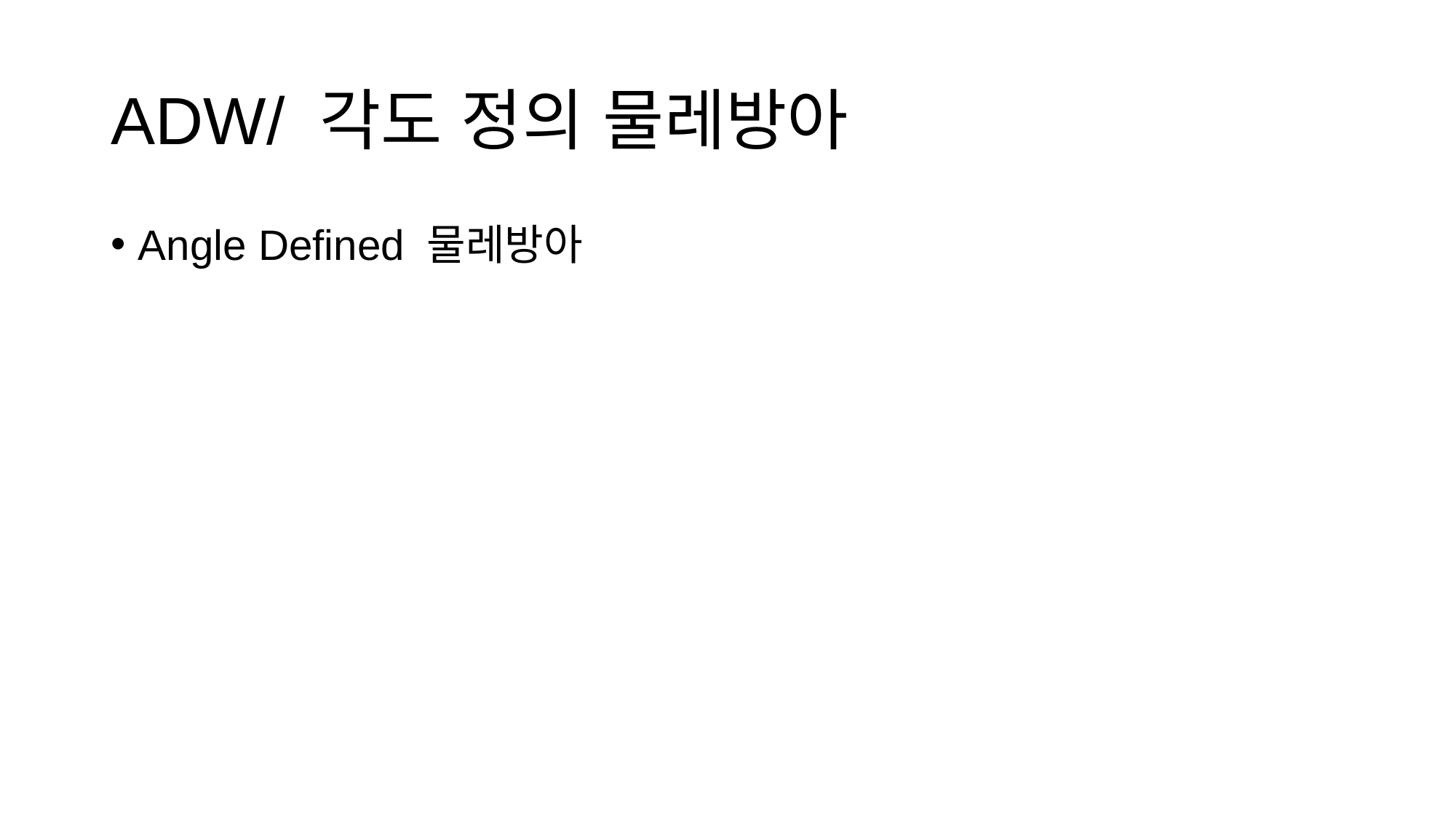

# ADW/ 각도 정의 물레방아
Angle Defined 물레방아